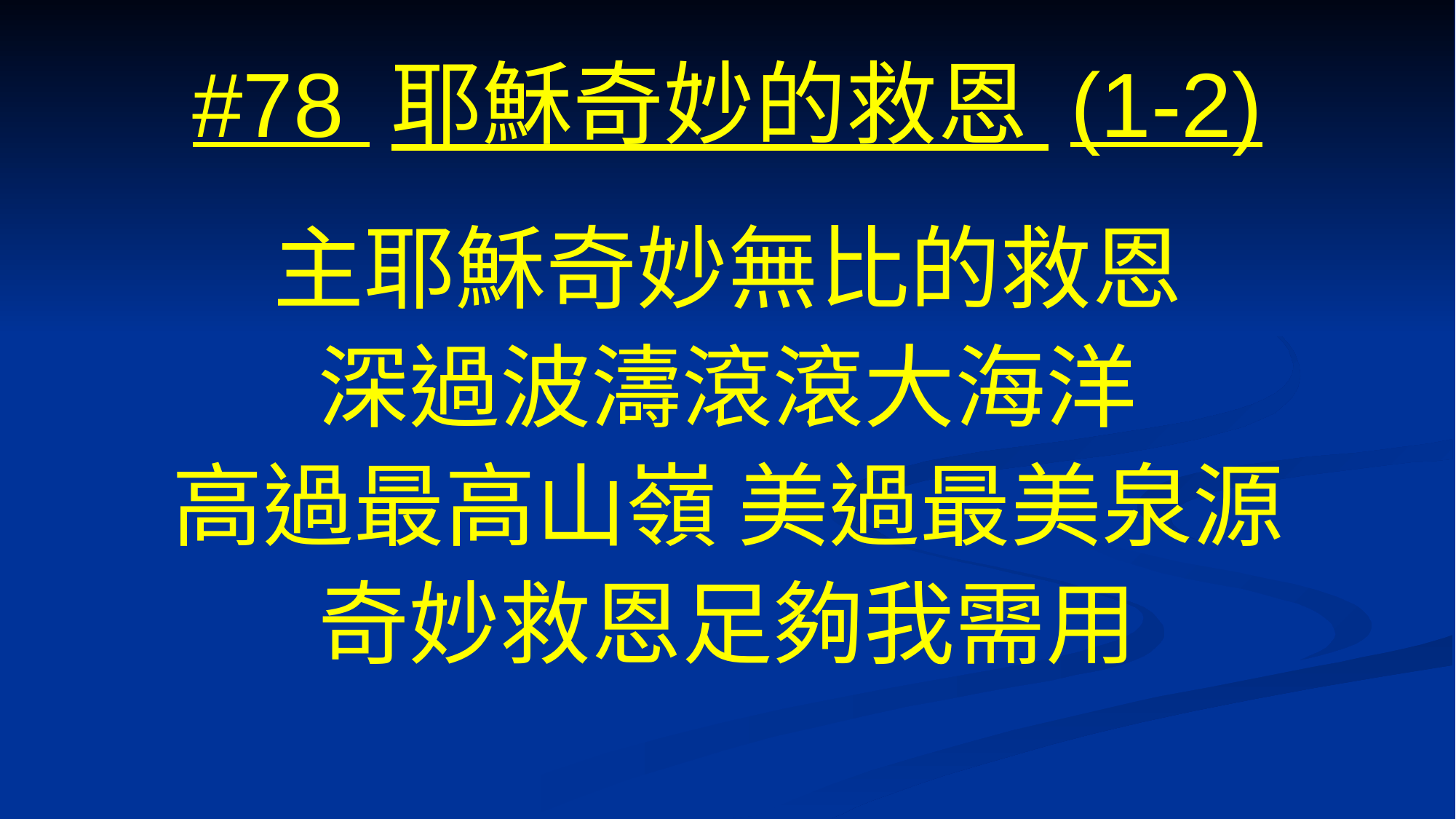

# #78 耶穌奇妙的救恩 (1-2)
主耶穌奇妙無比的救恩
深過波濤滾滾大海洋
高過最高山嶺 美過最美泉源
奇妙救恩足夠我需用